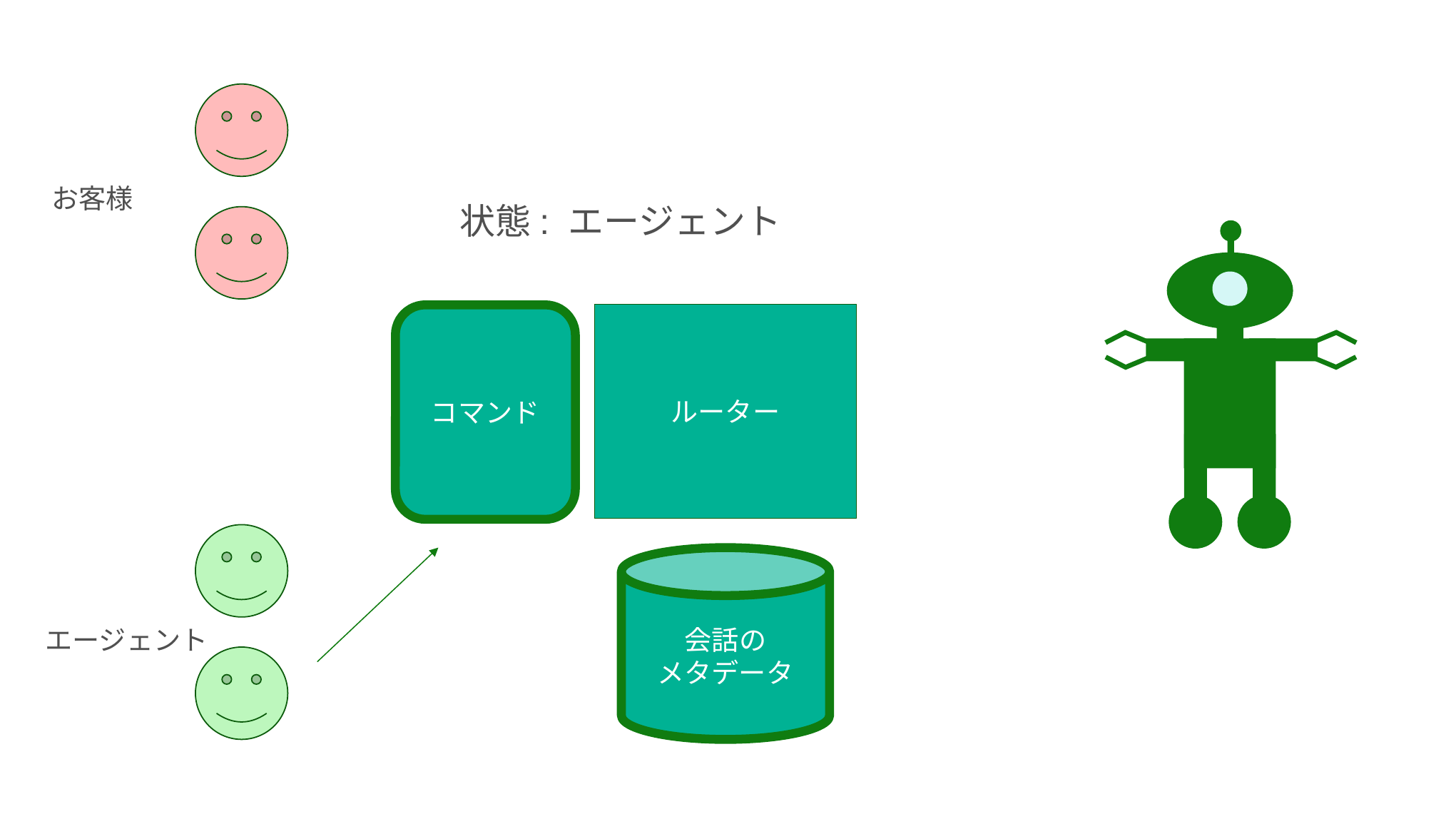

お客様
状態: エージェント

ルーター
コマンド

会話の
メタデータ
エージェント